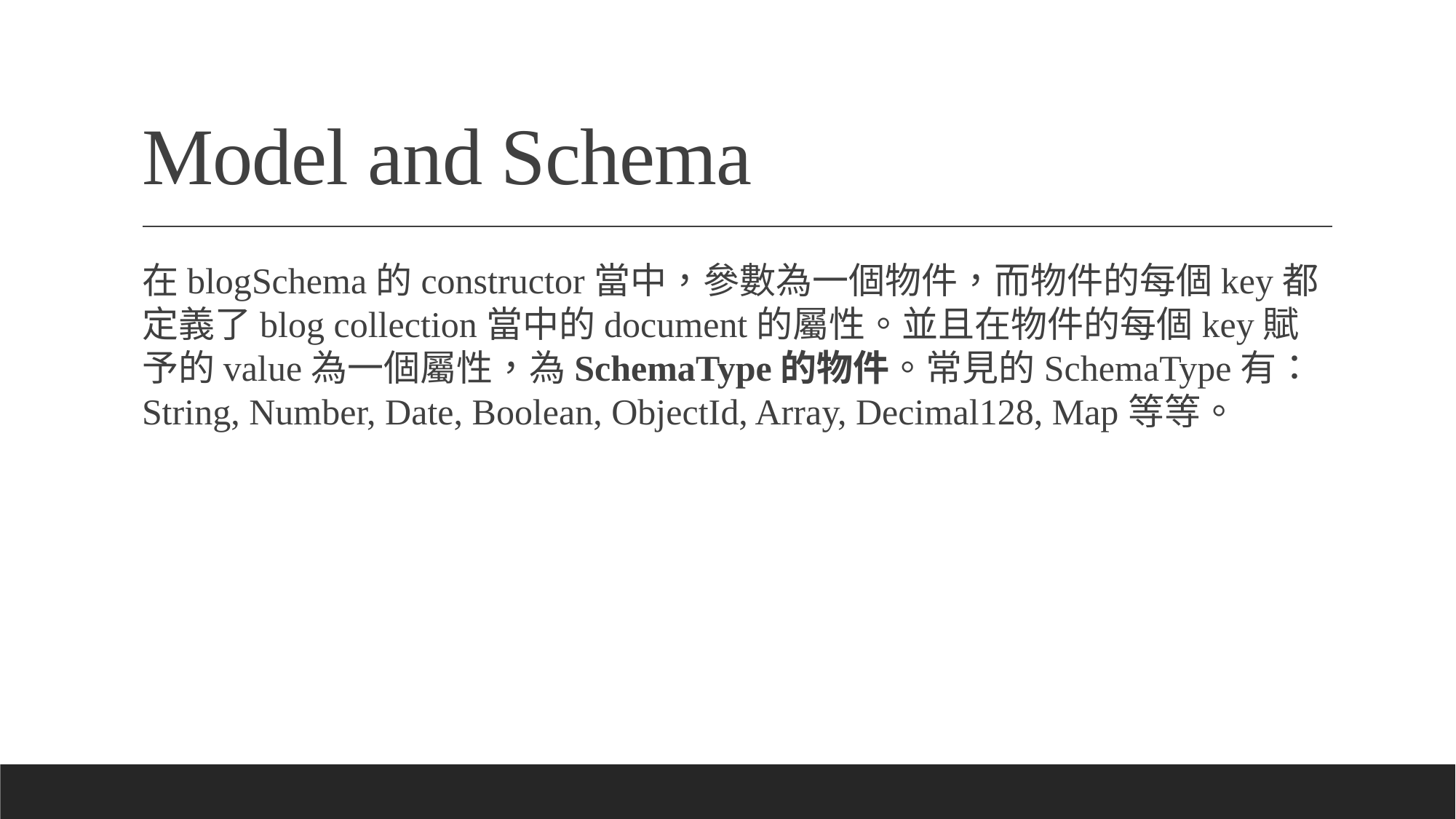

# Model and Schema
在blogSchema的constructor當中，參數為一個物件，而物件的每個key都定義了blog collection當中的document的屬性。並且在物件的每個key賦予的value為一個屬性，為SchemaType的物件。常見的SchemaType有：String, Number, Date, Boolean, ObjectId, Array, Decimal128, Map等等。